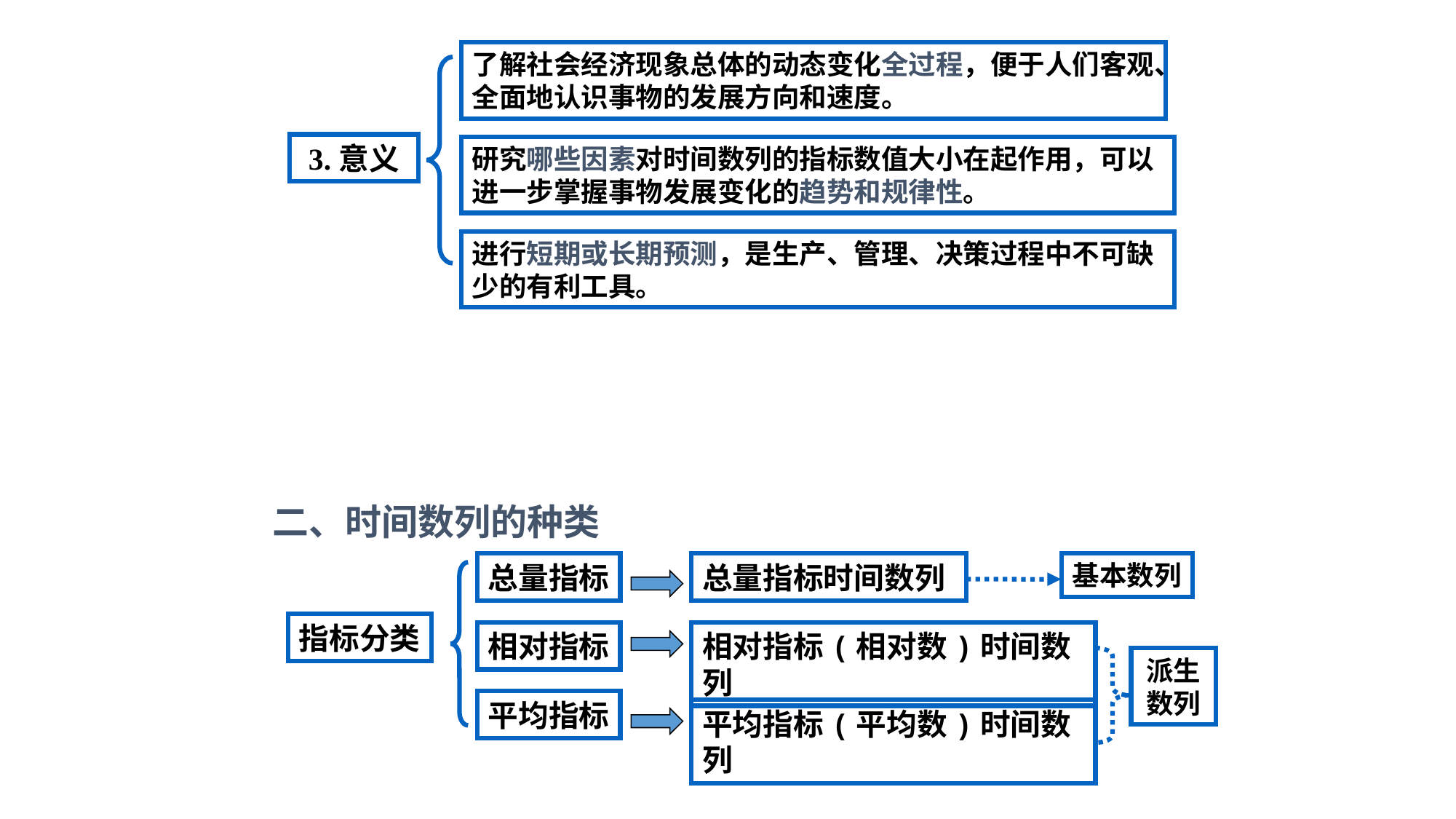

了解社会经济现象总体的动态变化全过程，便于人们客观、全面地认识事物的发展方向和速度。

3.意义
研究哪些因素对时间数列的指标数值大小在起作用，可以进一步掌握事物发展变化的趋势和规律性。
进行短期或长期预测，是生产、管理、决策过程中不可缺少的有利工具。
二、时间数列的种类
总量指标
总量指标时间数列

基本数列

指标分类
相对指标
相对指标(相对数)时间数列

派生数列
平均指标
平均指标(平均数)时间数列